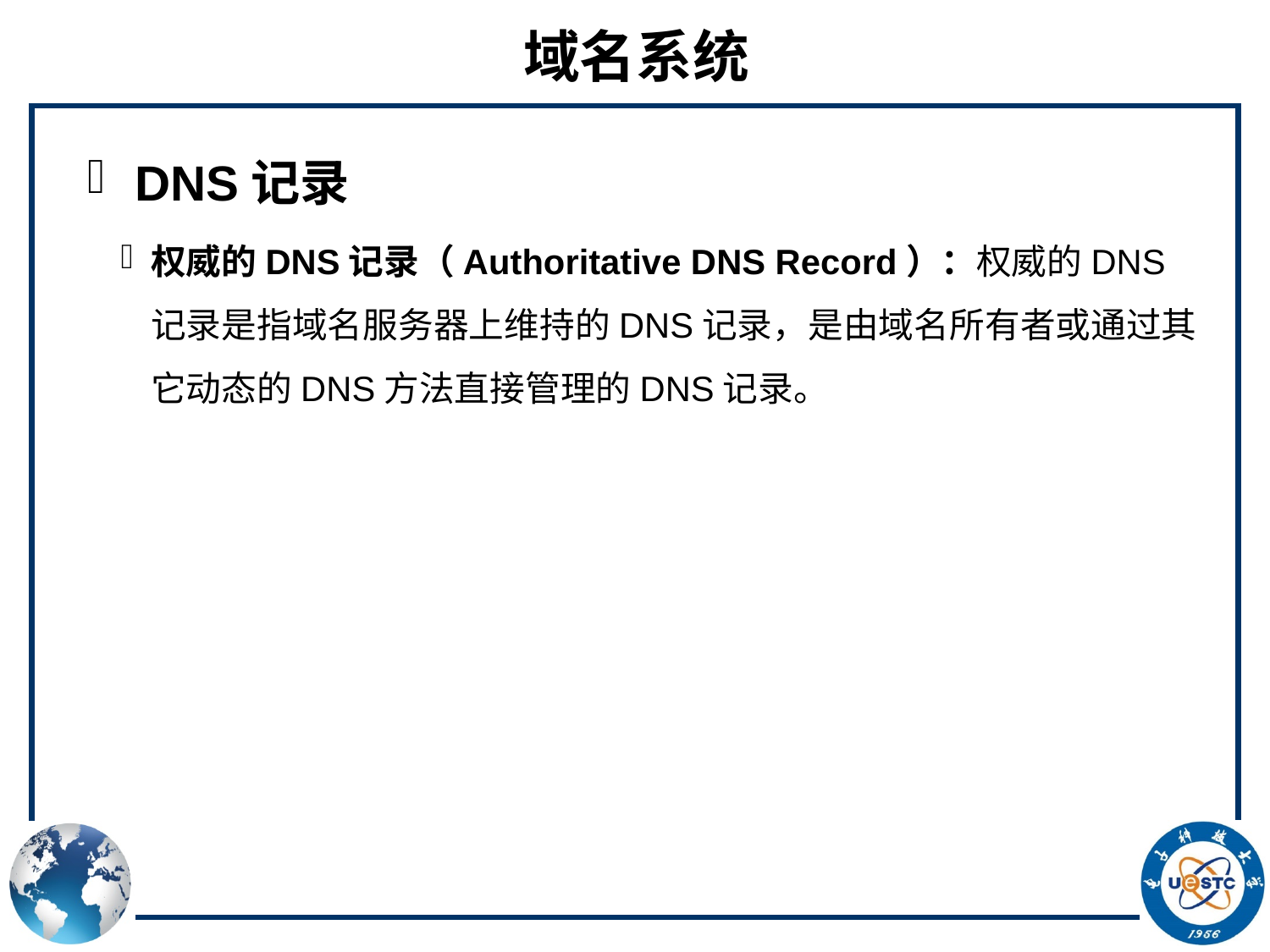

# 域名系统
DNS记录
权威的DNS记录（Authoritative DNS Record）：权威的DNS记录是指域名服务器上维持的DNS记录，是由域名所有者或通过其它动态的DNS方法直接管理的DNS记录。